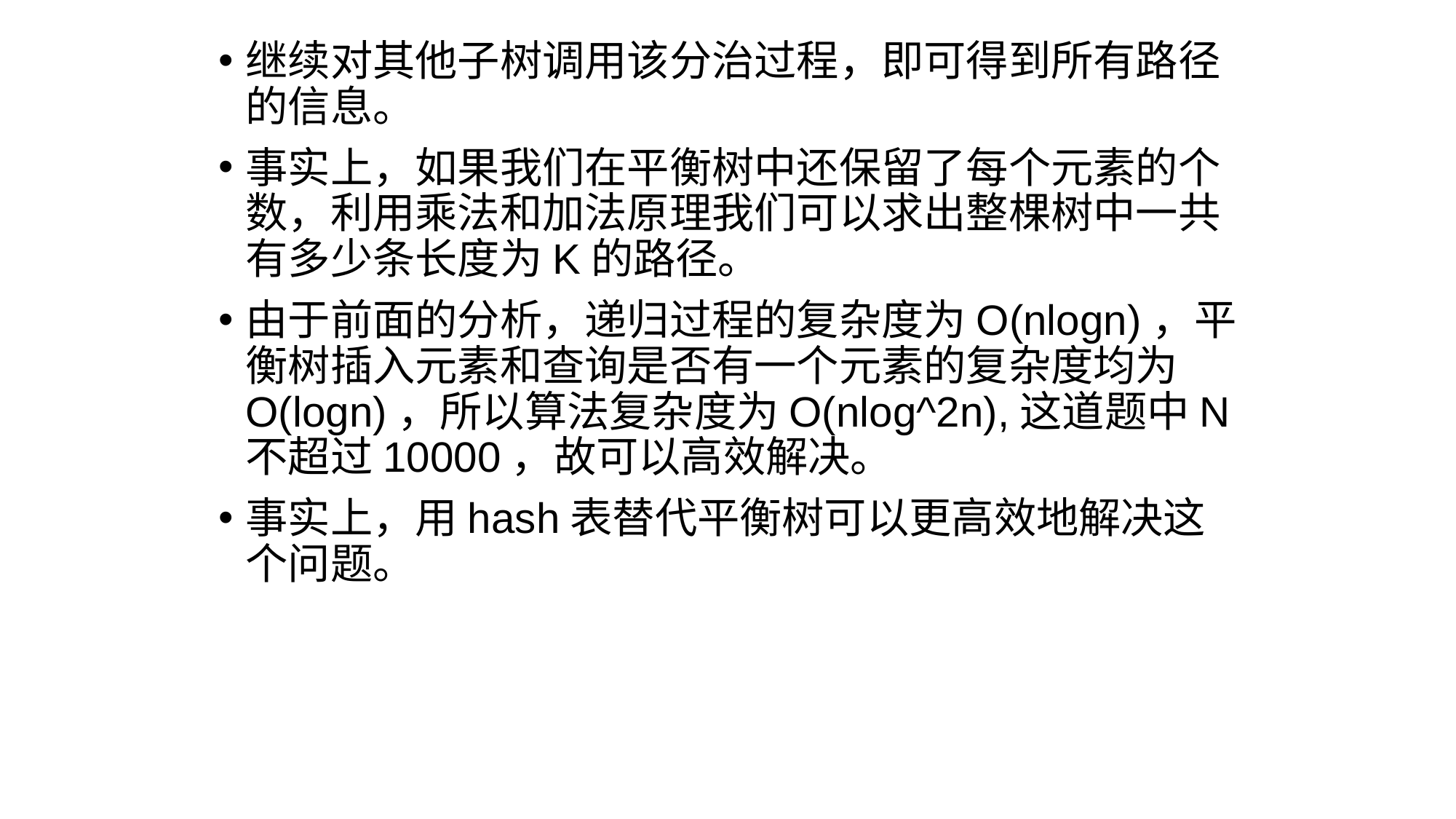

继续对其他子树调用该分治过程，即可得到所有路径的信息。
事实上，如果我们在平衡树中还保留了每个元素的个数，利用乘法和加法原理我们可以求出整棵树中一共有多少条长度为K的路径。
由于前面的分析，递归过程的复杂度为O(nlogn)，平衡树插入元素和查询是否有一个元素的复杂度均为O(logn)，所以算法复杂度为O(nlog^2n),这道题中N不超过10000，故可以高效解决。
事实上，用hash表替代平衡树可以更高效地解决这个问题。